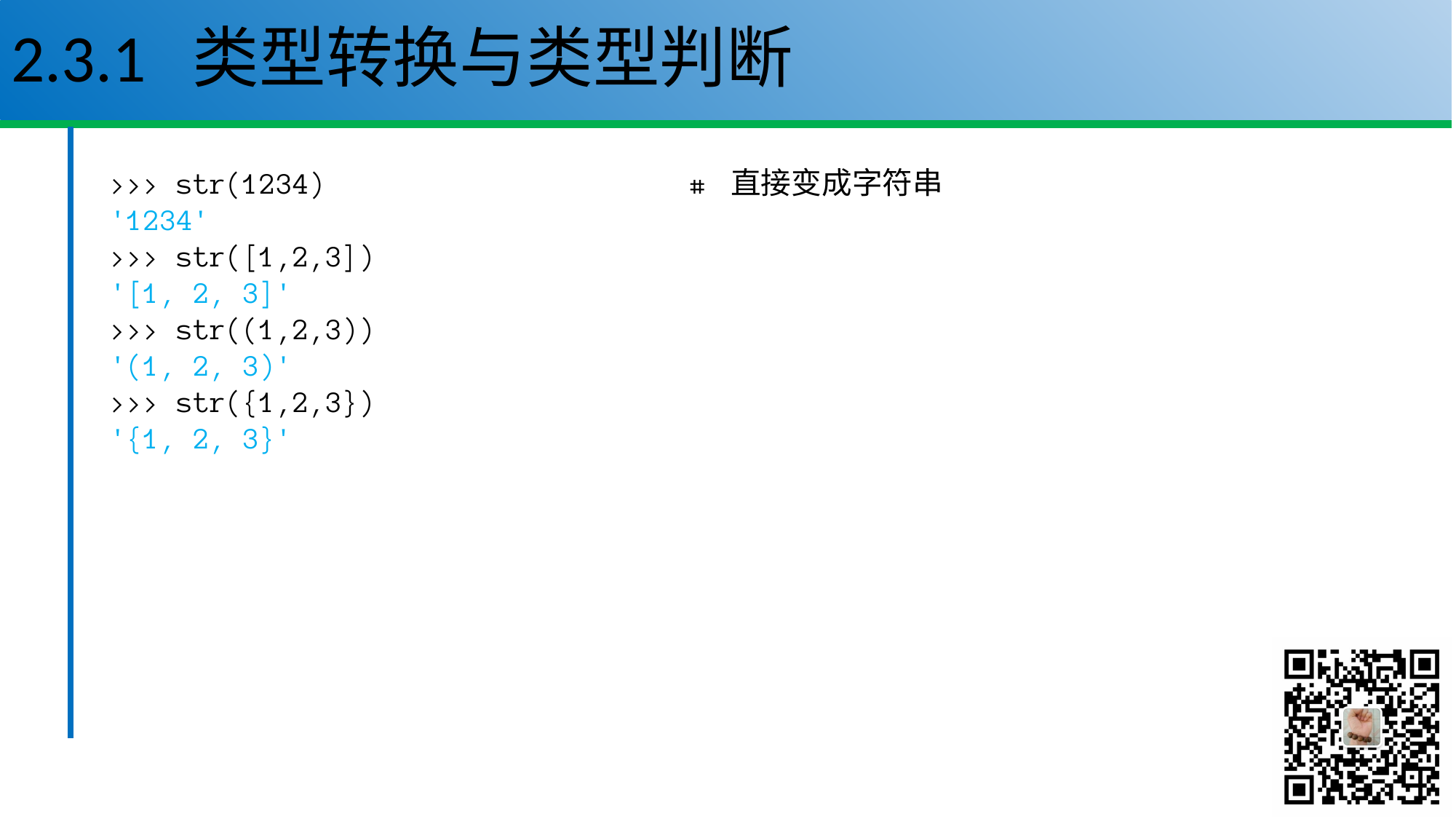

# 2.3.1  类型转换与类型判断
>>> str(1234)                      # 直接变成字符串
'1234'
>>> str([1,2,3])
'[1, 2, 3]'
>>> str((1,2,3))
'(1, 2, 3)'
>>> str({1,2,3})
'{1, 2, 3}'
50